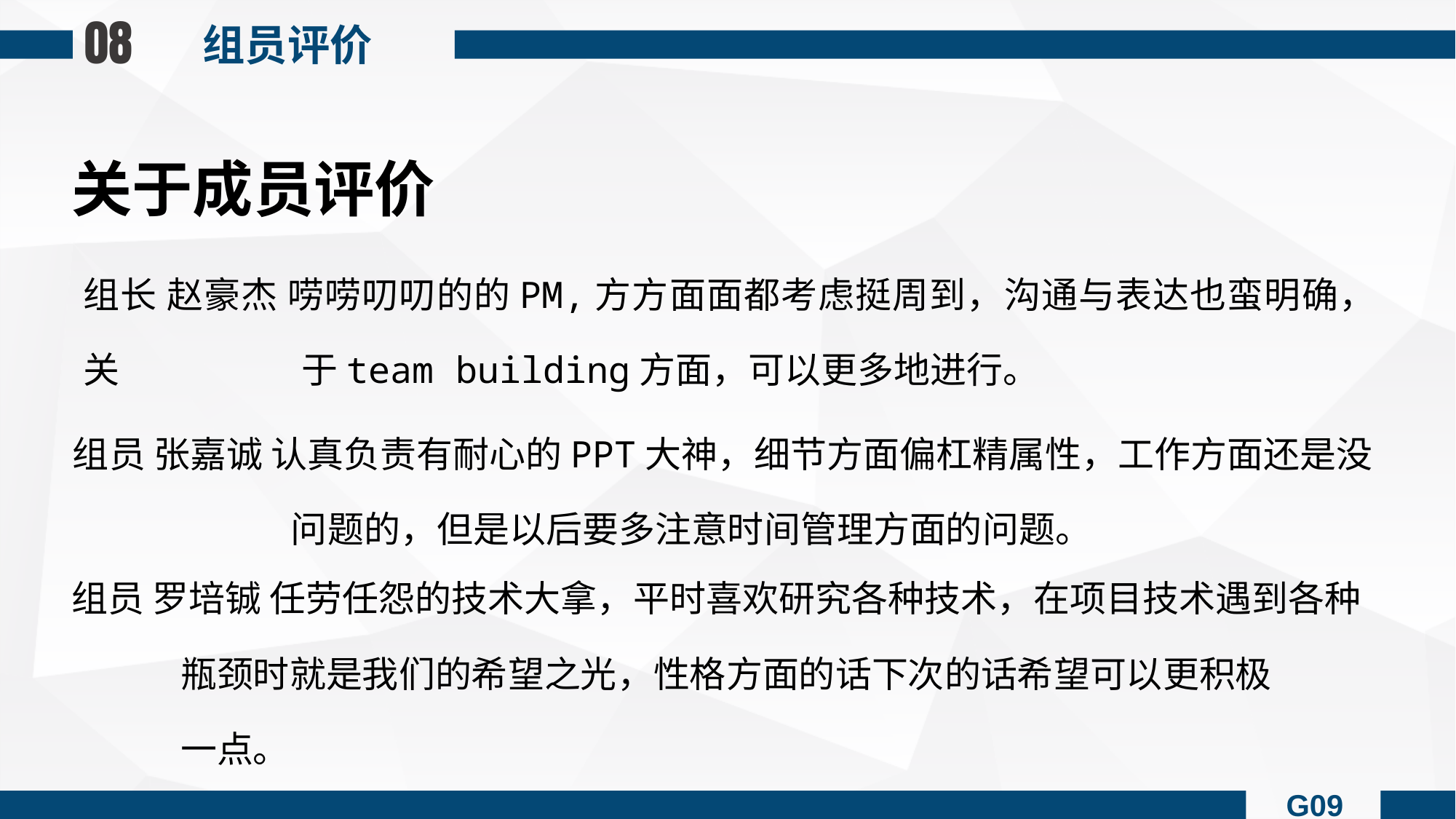

08
组员评价

关于成员评价
组长 赵豪杰 唠唠叨叨的的PM,方方面面都考虑挺周到，沟通与表达也蛮明确，关		于team building方面，可以更多地进行。
			组员 张嘉诚 认真负责有耐心的PPT大神，细节方面偏杠精属性，工作方面还是没						问题的，但是以后要多注意时间管理方面的问题。
				组员 罗培铖 任劳任怨的技术大拿，平时喜欢研究各种技术，在项目技术遇到各种						瓶颈时就是我们的希望之光，性格方面的话下次的话希望可以更积极						一点。
G09